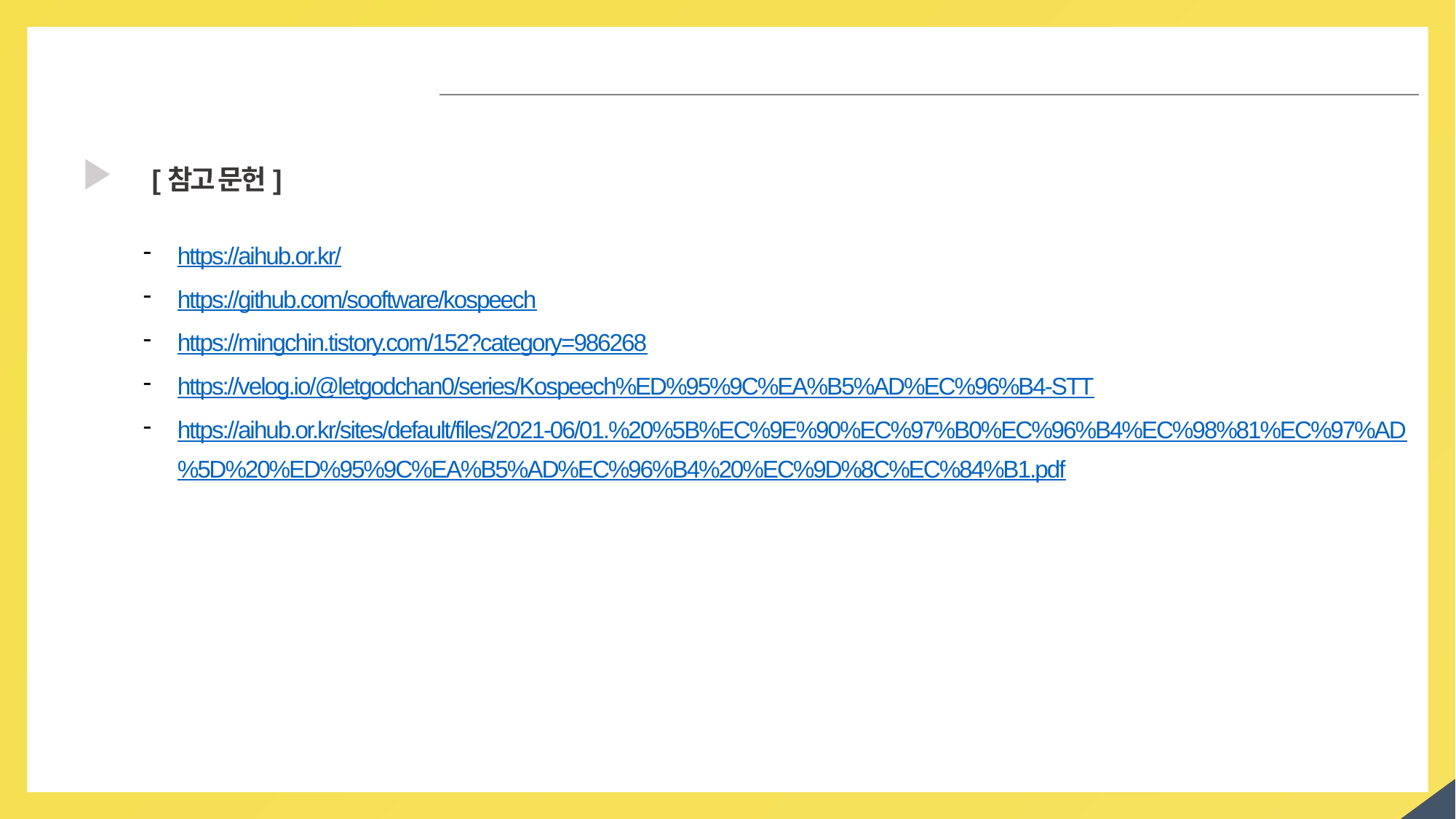

▶
[참고 문헌]
https://aihub.or.kr/
https://github.com/sooftware/kospeech
https://mingchin.tistory.com/152?category=986268
https://velog.io/@letgodchan0/series/Kospeech%ED%95%9C%EA%B5%AD%EC%96%B4-STT
https://aihub.or.kr/sites/default/files/2021-06/01.%20%5B%EC%9E%90%EC%97%B0%EC%96%B4%EC%98%81%EC%97%AD%5D%20%ED%95%9C%EA%B5%AD%EC%96%B4%20%EC%9D%8C%EC%84%B1.pdf
25